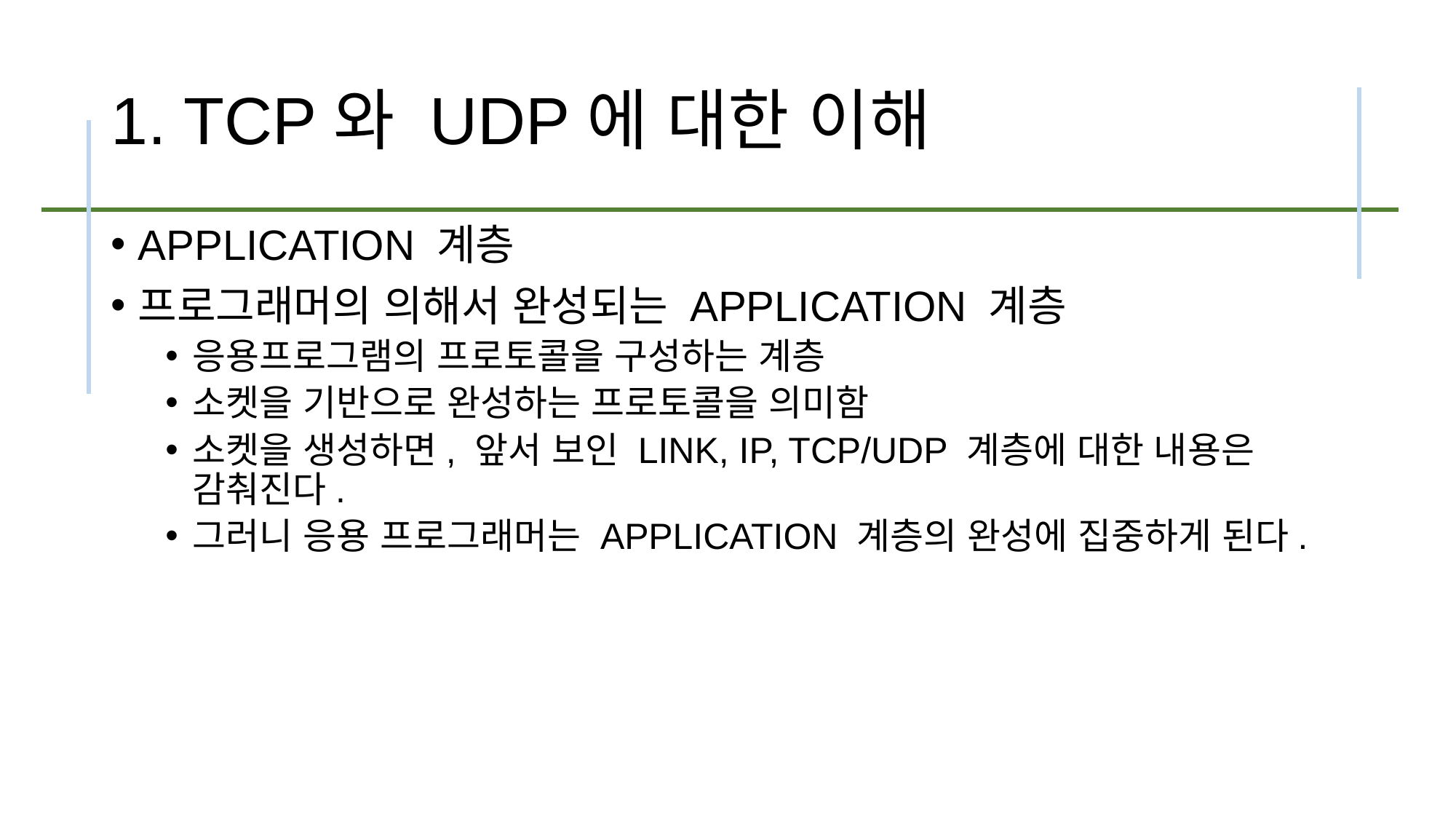

# 1. TCP와 UDP에 대한 이해
APPLICATION 계층
프로그래머의 의해서 완성되는 APPLICATION 계층
응용프로그램의 프로토콜을 구성하는 계층
소켓을 기반으로 완성하는 프로토콜을 의미함
소켓을 생성하면, 앞서 보인 LINK, IP, TCP/UDP 계층에 대한 내용은 감춰진다.
그러니 응용 프로그래머는 APPLICATION 계층의 완성에 집중하게 된다.